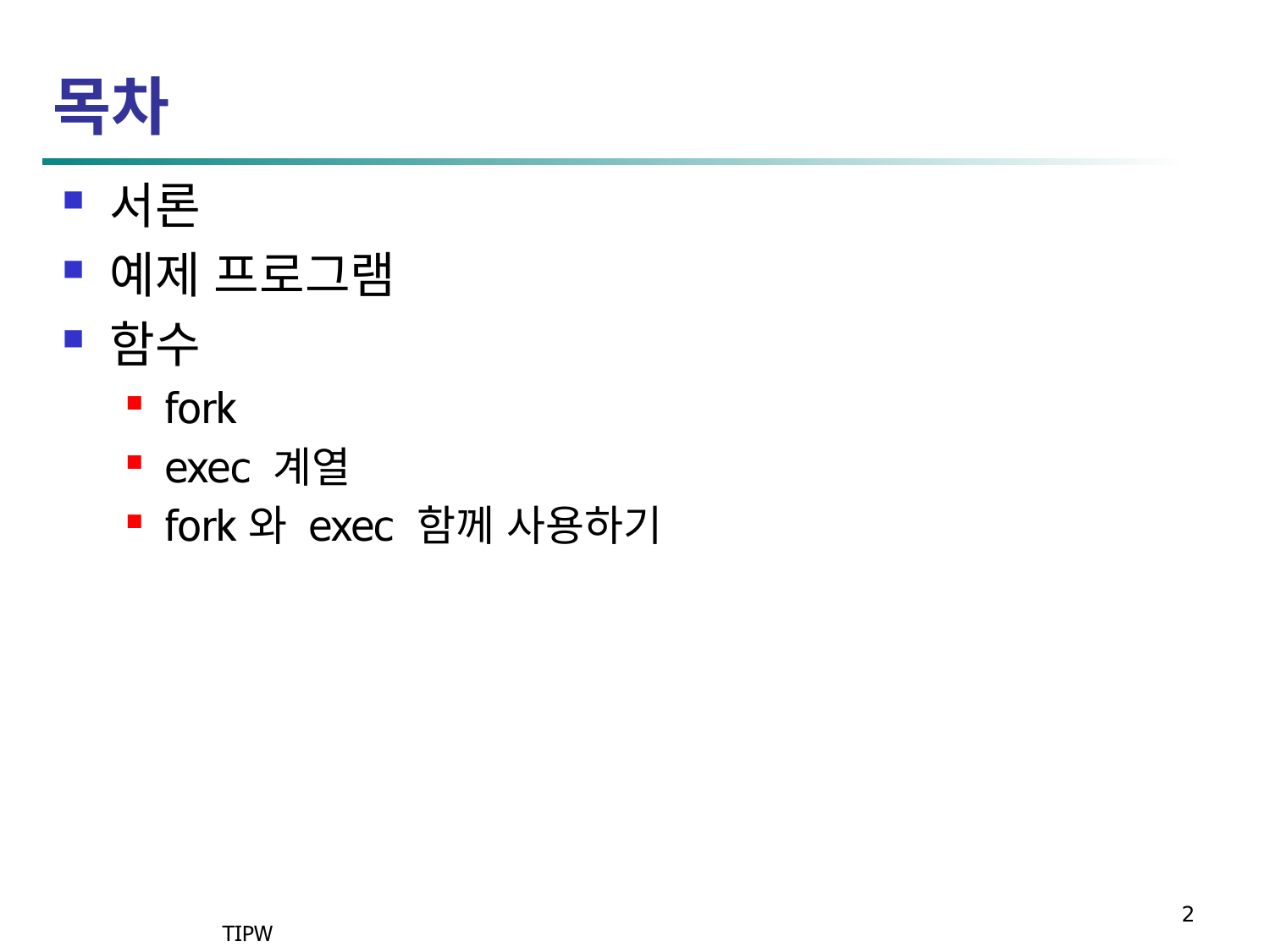

# 목차
서론
예제 프로그램
함수
fork
exec 계열
fork와 exec 함께 사용하기
2
TIPW